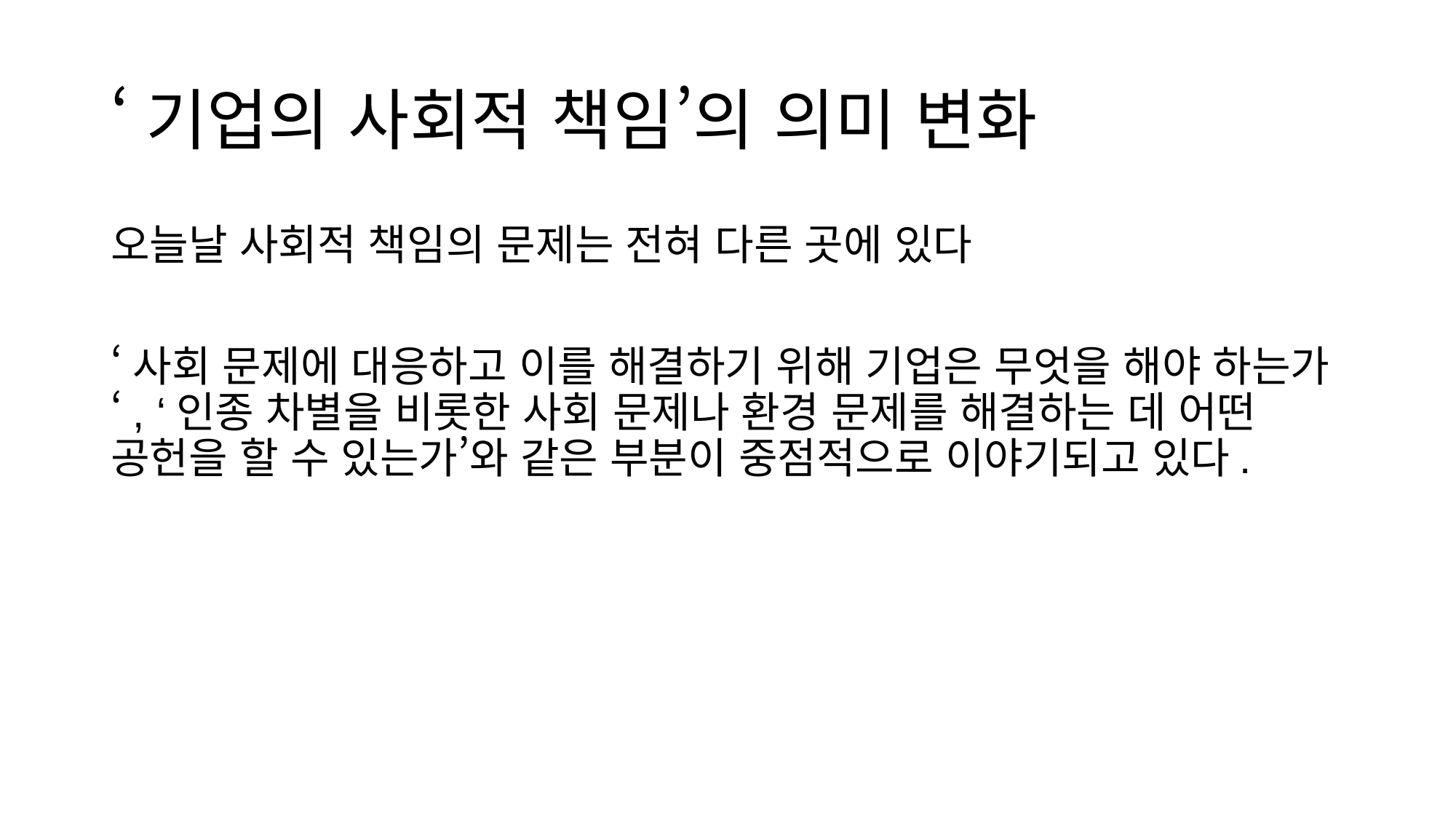

# ‘기업의 사회적 책임’의 의미 변화
오늘날 사회적 책임의 문제는 전혀 다른 곳에 있다

‘사회 문제에 대응하고 이를 해결하기 위해 기업은 무엇을 해야 하는가‘, ‘인종 차별을 비롯한 사회 문제나 환경 문제를 해결하는 데 어떤 공헌을 할 수 있는가’와 같은 부분이 중점적으로 이야기되고 있다.